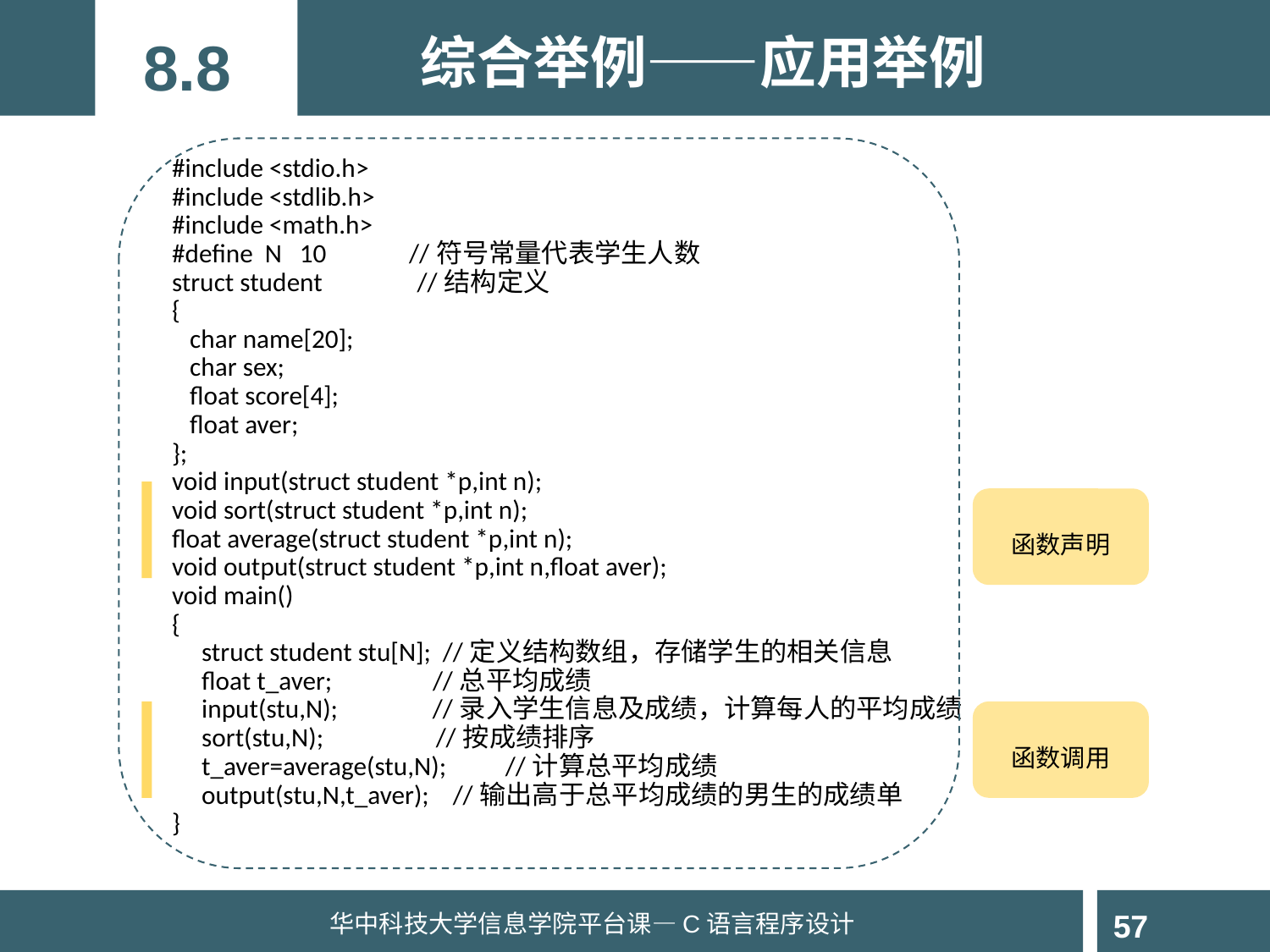

综合举例——应用举例
8.8

#include <stdio.h>
#include <stdlib.h>
#include <math.h>
#define  N   10              //符号常量代表学生人数
struct student                //结构定义
{
   char name[20];
   char sex;
   float score[4];
   float aver;
};
void input(struct student *p,int n);
void sort(struct student *p,int n);
float average(struct student *p,int n);
void output(struct student *p,int n,float aver);
void main()
{
     struct student stu[N];  //定义结构数组，存储学生的相关信息
     float t_aver;                 //总平均成绩
     input(stu,N);                //录入学生信息及成绩，计算每人的平均成绩
     sort(stu,N);                   //按成绩排序
     t_aver=average(stu,N);          //计算总平均成绩
     output(stu,N,t_aver);    //输出高于总平均成绩的男生的成绩单
}

函数声明
函数调用